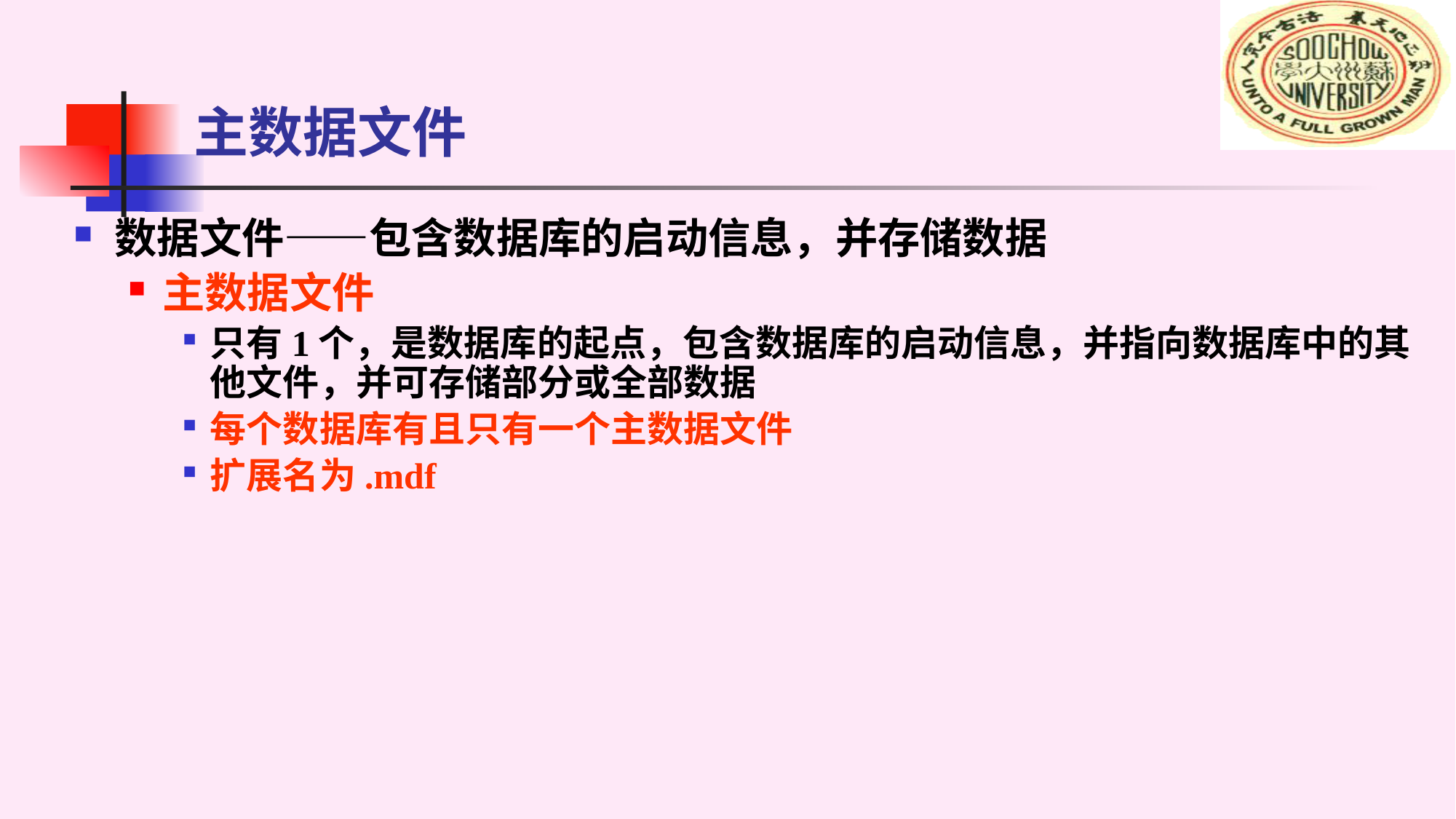

# 主数据文件
数据文件——包含数据库的启动信息，并存储数据
主数据文件
只有1个，是数据库的起点，包含数据库的启动信息，并指向数据库中的其他文件，并可存储部分或全部数据
每个数据库有且只有一个主数据文件
扩展名为.mdf